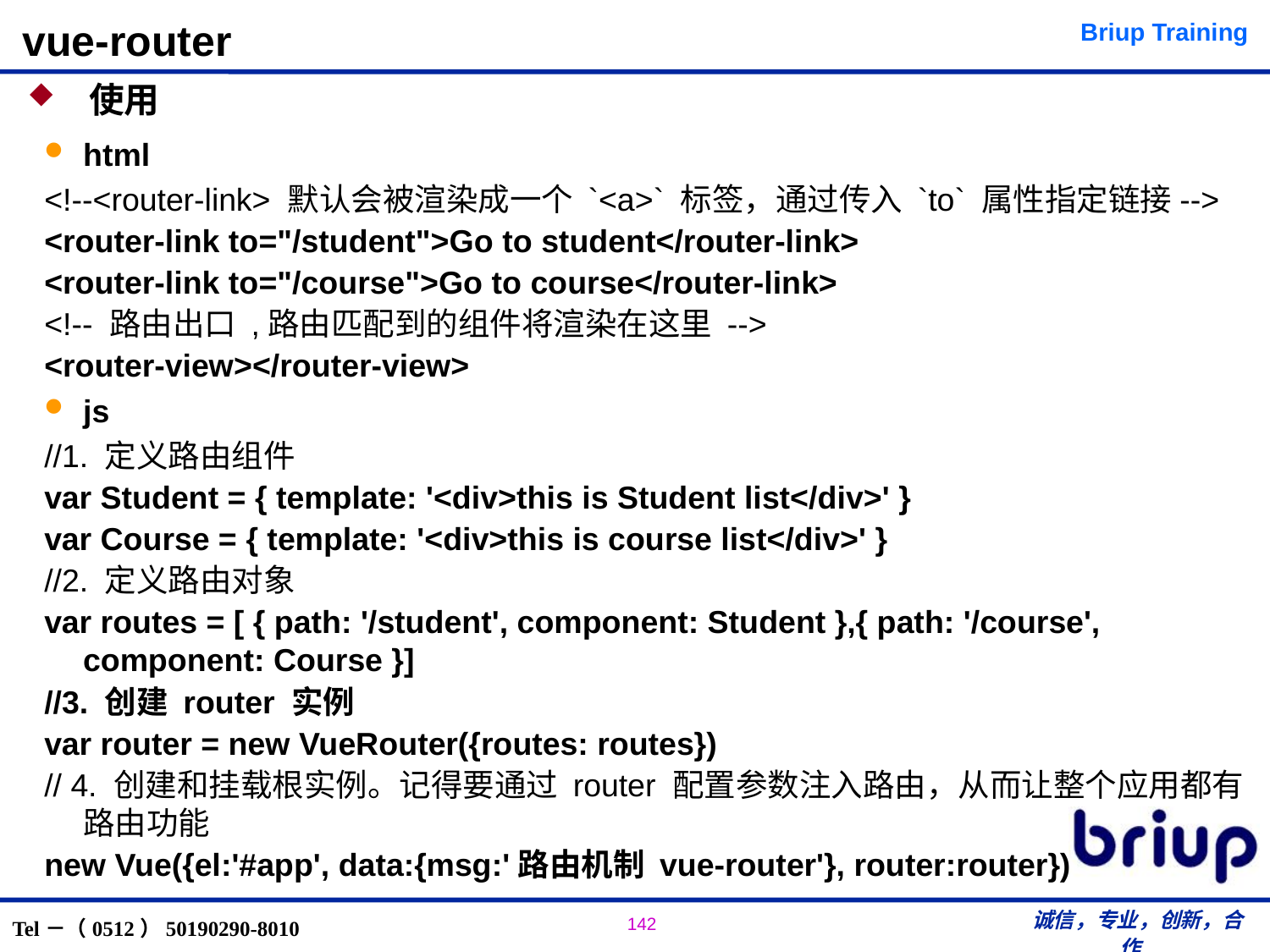

# vue-router
 使用
html
<!--<router-link> 默认会被渲染成一个 `<a>` 标签，通过传入 `to` 属性指定链接-->
<router-link to="/student">Go to student</router-link>
<router-link to="/course">Go to course</router-link>
<!-- 路由出口 ,路由匹配到的组件将渲染在这里 -->
<router-view></router-view>
js
//1. 定义路由组件
var Student = { template: '<div>this is Student list</div>' }
var Course = { template: '<div>this is course list</div>' }
//2. 定义路由对象
var routes = [ { path: '/student', component: Student },{ path: '/course', component: Course }]
//3. 创建 router 实例
var router = new VueRouter({routes: routes})
// 4. 创建和挂载根实例。记得要通过 router 配置参数注入路由，从而让整个应用都有路由功能
new Vue({el:'#app', data:{msg:'路由机制 vue-router'}, router:router})